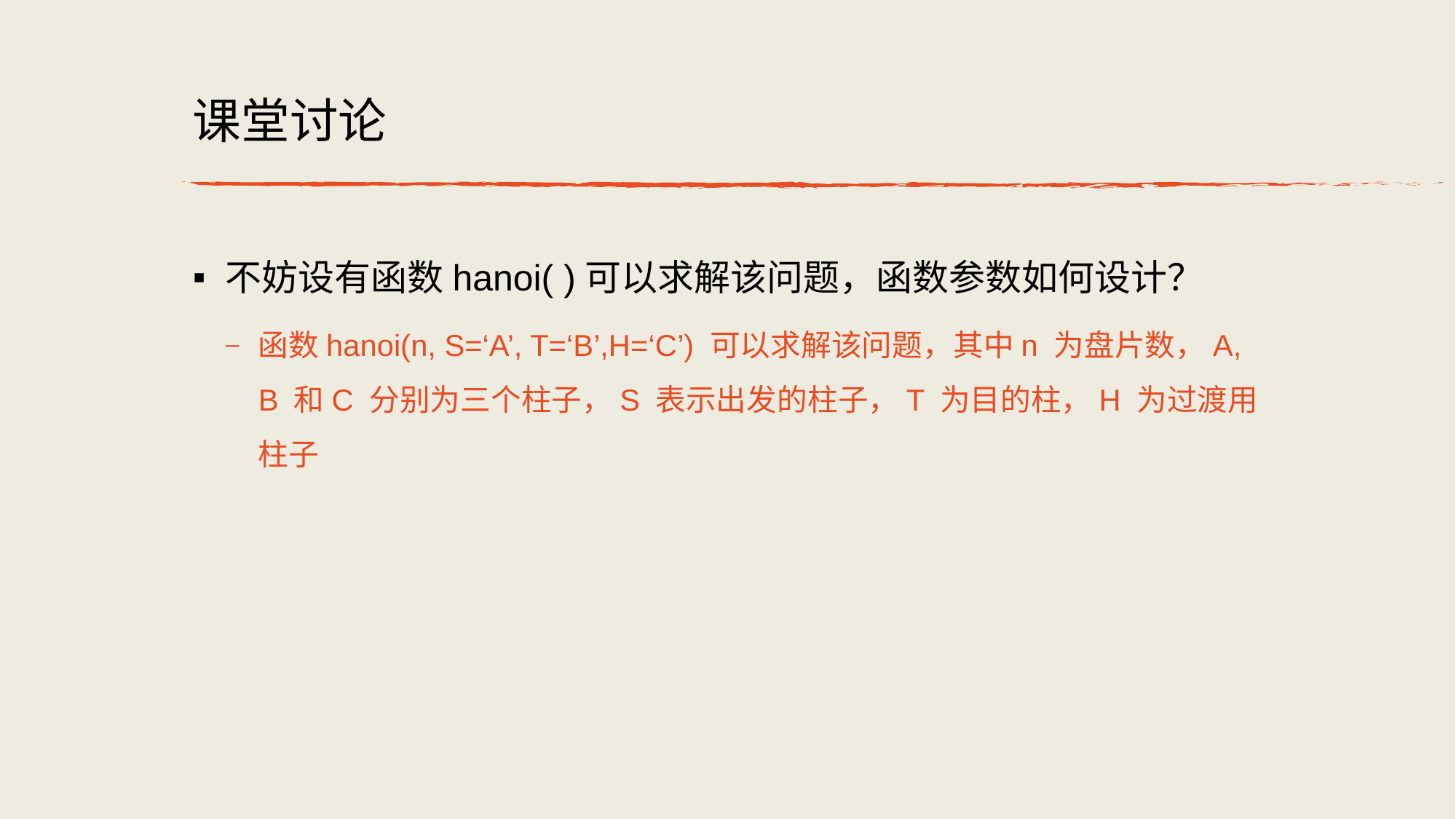

# 课堂讨论
不妨设有函数hanoi( )可以求解该问题，函数参数如何设计？
函数hanoi(n, S=‘A’, T=‘B’,H=‘C’) 可以求解该问题，其中n 为盘⽚数，A, B 和C 分别为三个柱⼦，S 表⽰出发的柱⼦，T 为⽬的柱，H 为过渡⽤柱⼦